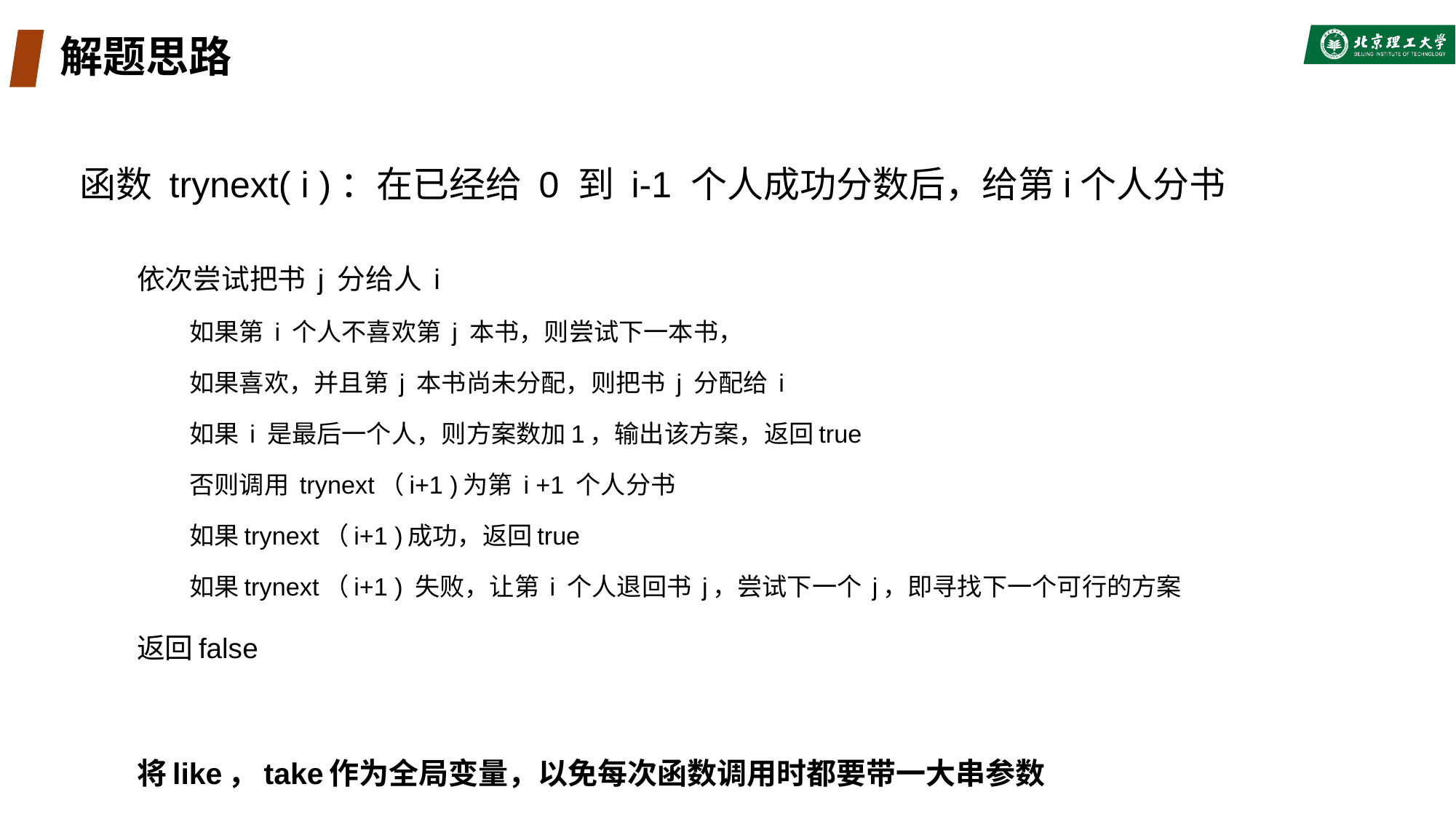

# 解题思路
函数 trynext( i )：在已经给 0 到 i-1 个人成功分数后，给第i个人分书
依次尝试把书 j 分给人 i
如果第 i 个人不喜欢第 j 本书，则尝试下一本书，
如果喜欢，并且第 j 本书尚未分配，则把书 j 分配给 i
如果 i 是最后一个人，则方案数加1，输出该方案，返回true
否则调用 trynext（i+1 )为第 i +1 个人分书
如果trynext（i+1 )成功，返回true
如果trynext（i+1 ) 失败，让第 i 个人退回书 j，尝试下一个 j，即寻找下一个可行的方案
返回false

将like，take作为全局变量，以免每次函数调用时都要带一大串参数